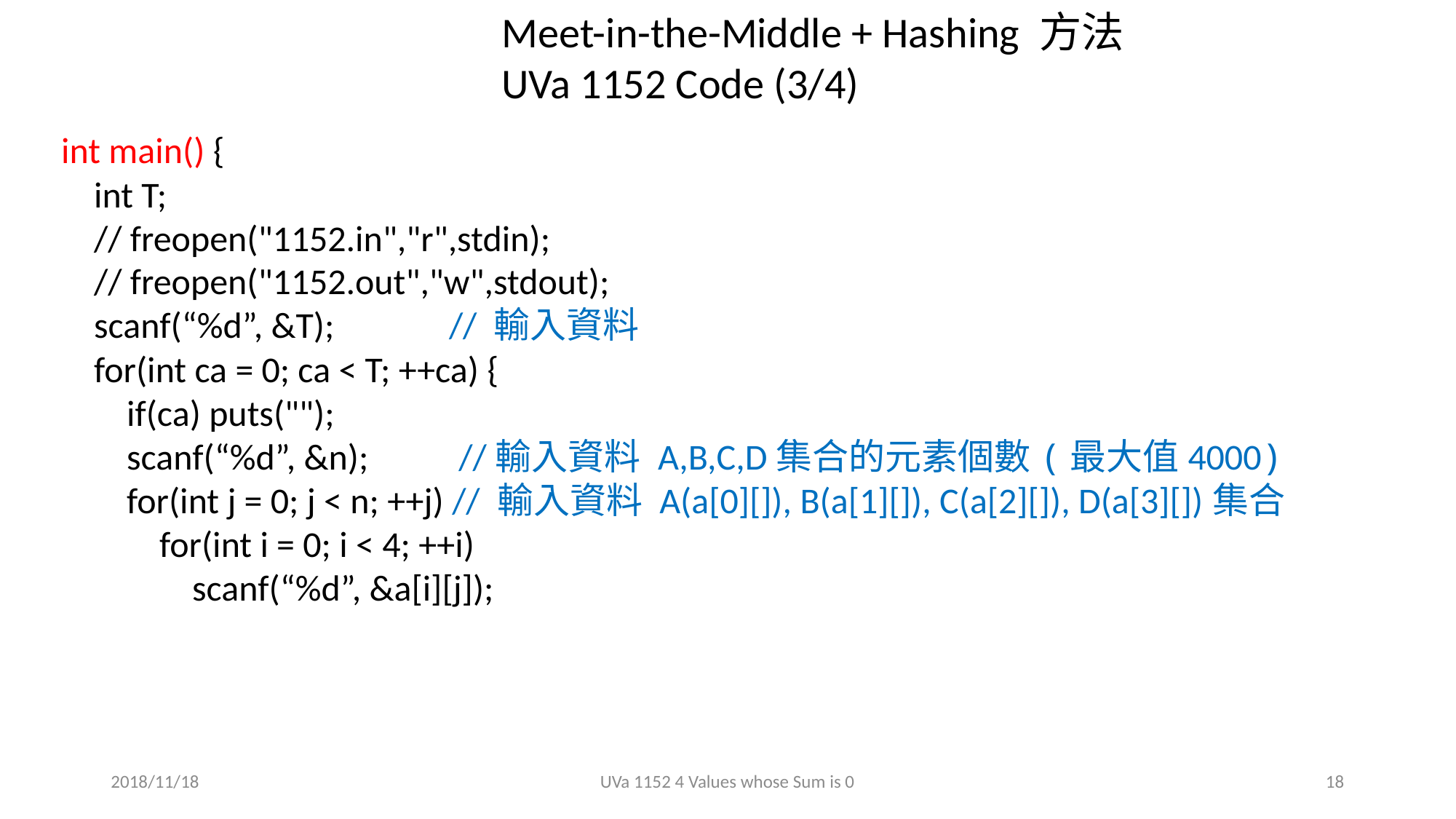

Meet-in-the-Middle + Hashing 方法
UVa 1152 Code (3/4)
int main() {
    int T;
    // freopen("1152.in","r",stdin);
    // freopen("1152.out","w",stdout);
    scanf(“%d”, &T);              // 輸入資料
    for(int ca = 0; ca < T; ++ca) {
        if(ca) puts("");
        scanf(“%d”, &n);           //輸入資料 A,B,C,D集合的元素個數(最大值4000)
        for(int j = 0; j < n; ++j) // 輸入資料 A(a[0][]), B(a[1][]), C(a[2][]), D(a[3][])集合
            for(int i = 0; i < 4; ++i)
                scanf(“%d”, &a[i][j]);
2018/11/18
UVa 1152 4 Values whose Sum is 0
18